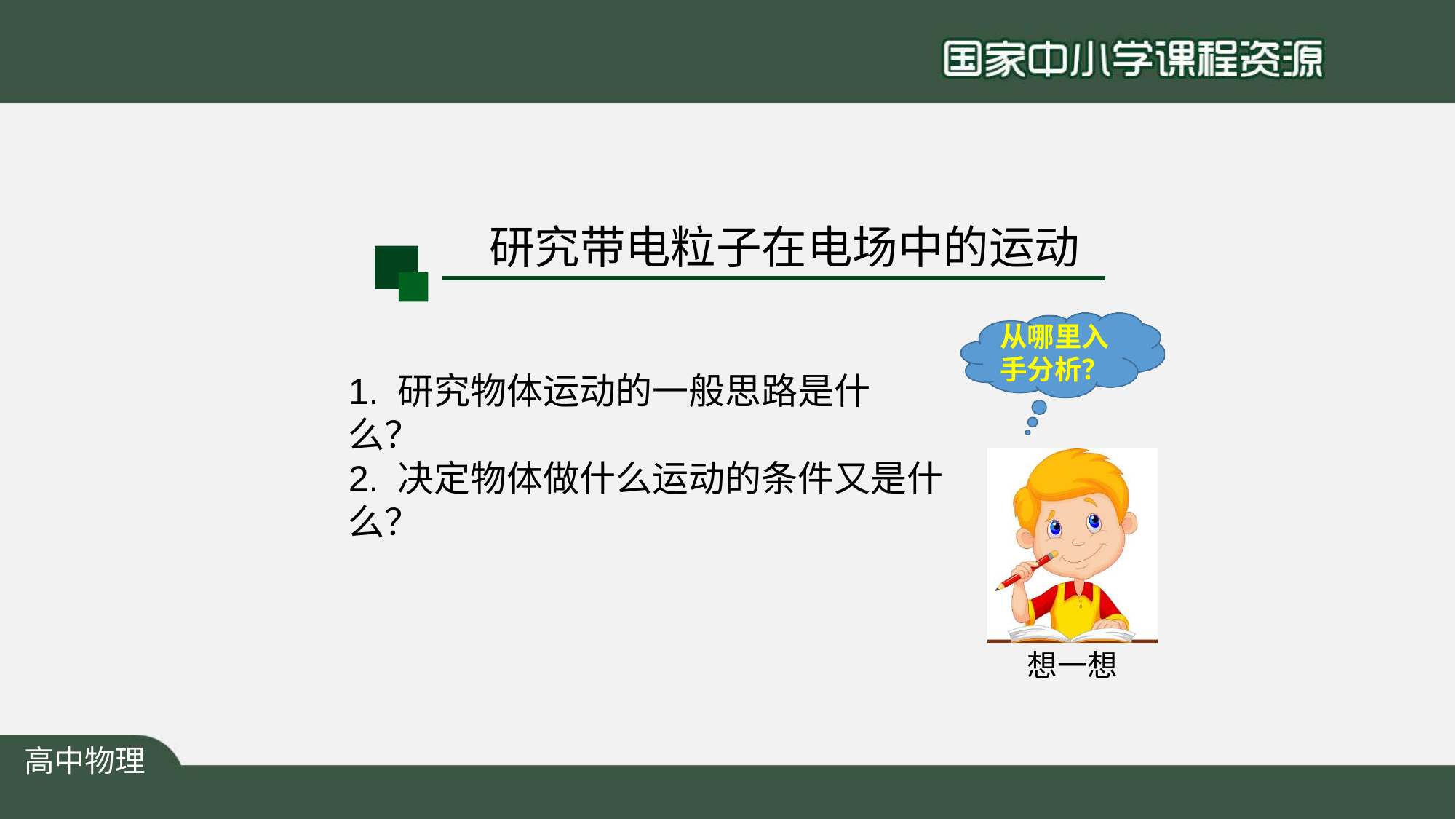

# 研究带电粒子在电场中的运动

从哪里入 手分析？
1. 研究物体运动的一般思路是什么？

2. 决定物体做什么运动的条件又是什么？
想一想
高中物理